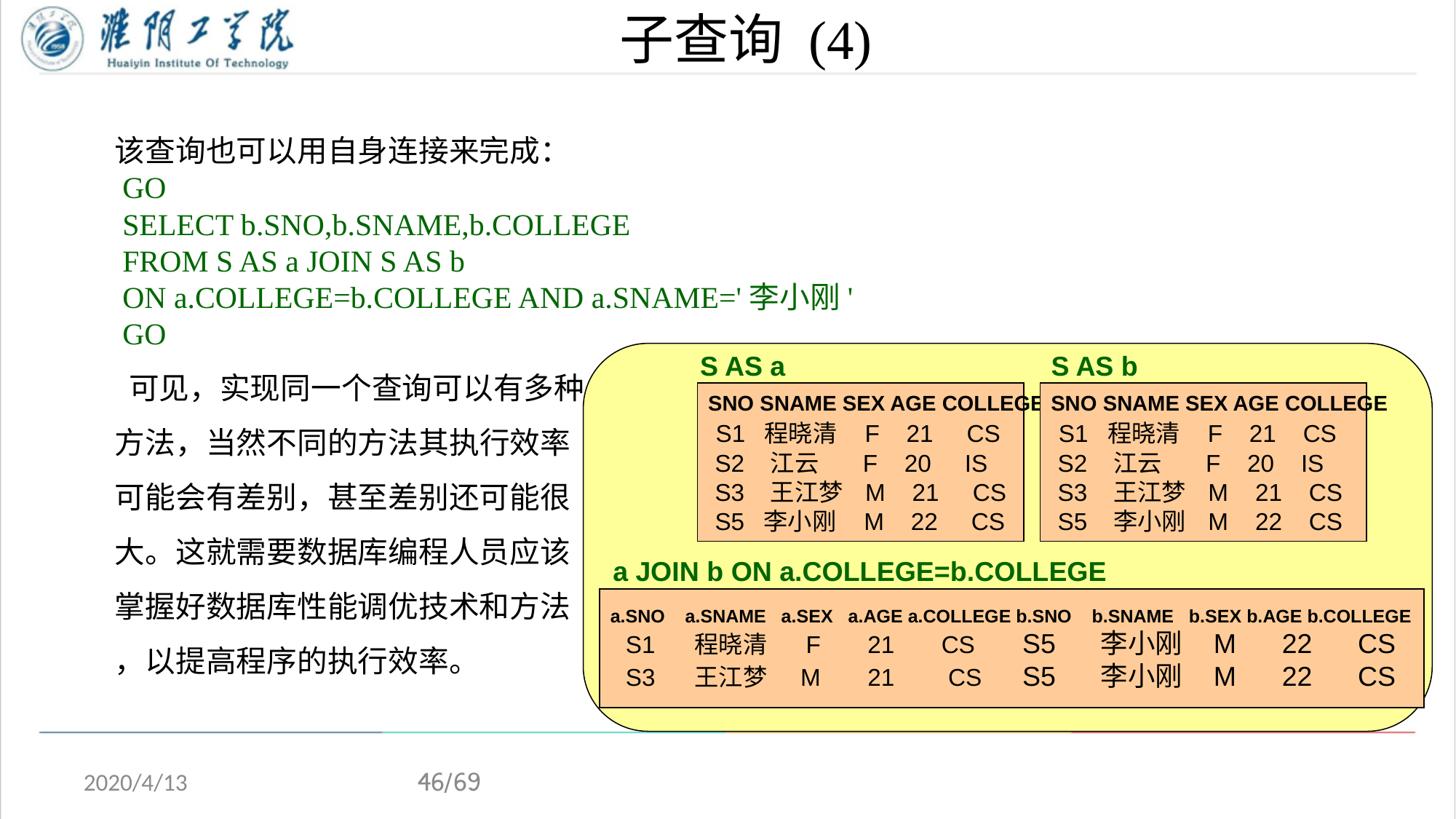

# 子查询 (4)
该查询也可以用自身连接来完成：
 GO
 SELECT b.SNO,b.SNAME,b.COLLEGE
 FROM S AS a JOIN S AS b
 ON a.COLLEGE=b.COLLEGE AND a.SNAME='李小刚'
 GO
 可见，实现同一个查询可以有多种
方法，当然不同的方法其执行效率
可能会有差别，甚至差别还可能很
大。这就需要数据库编程人员应该
掌握好数据库性能调优技术和方法
，以提高程序的执行效率。

a JOIN b ON a.COLLEGE=b.COLLEGE

S AS a
S AS b
SNO SNAME SEX AGE COLLEGE
 S1  程晓清    F    21     CS
 S2   江云       F    20     IS
 S3   王江梦   M    21     CS
 S5  李小刚    M    22     CS
SNO SNAME SEX AGE COLLEGE
 S1  程晓清    F    21    CS
 S2   江云       F    20    IS
 S3   王江梦   M    21    CS
 S5   李小刚   M    22    CS
a.SNO    a.SNAME   a.SEX   a.AGE a.COLLEGE b.SNO    b.SNAME   b.SEX b.AGE b.COLLEGE
  S1     程晓清      F       21       CS       S5     李小刚    M      22      CS
  S3     王江梦     M       21        CS      S5     李小刚    M      22      CS
46/69
2020/4/13